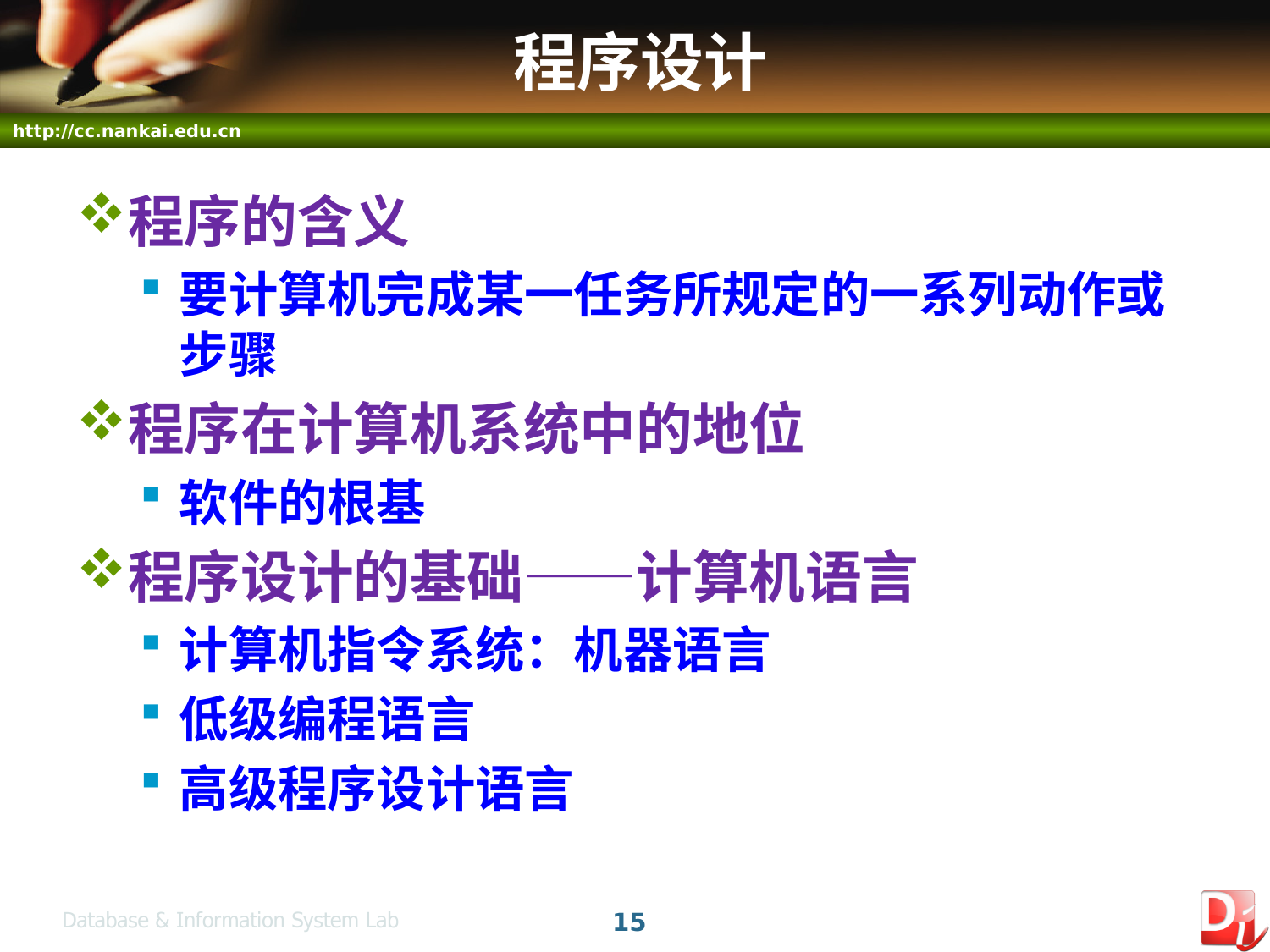

# 程序设计
程序的含义
要计算机完成某一任务所规定的一系列动作或步骤
程序在计算机系统中的地位
软件的根基
程序设计的基础——计算机语言
计算机指令系统：机器语言
低级编程语言
高级程序设计语言
15
Database & Information System Lab